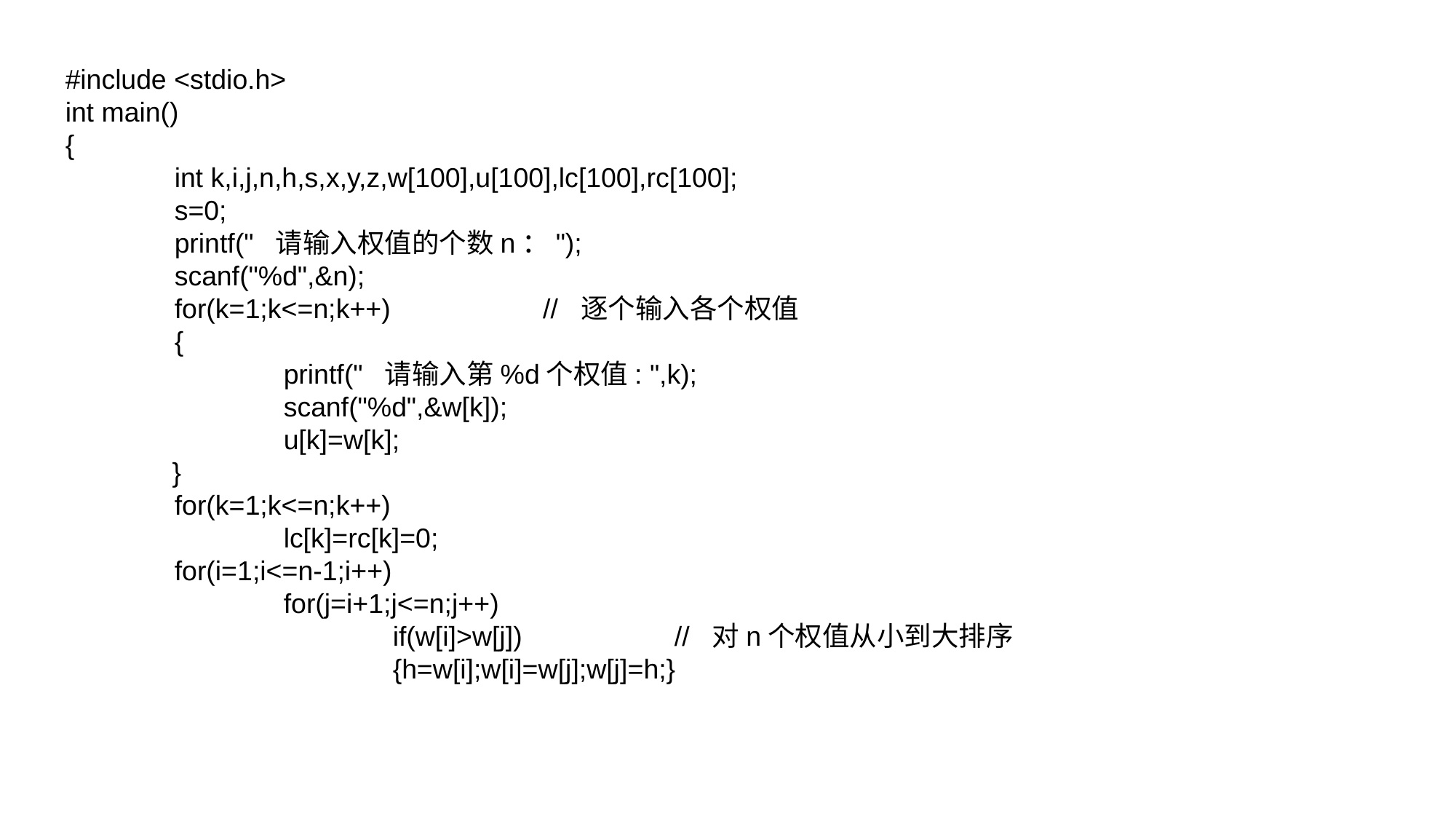

#include <stdio.h>
int main()
{
	int k,i,j,n,h,s,x,y,z,w[100],u[100],lc[100],rc[100];
	s=0;
	printf("  请输入权值的个数n：");
	scanf("%d",&n);
	for(k=1;k<=n;k++)                    //  逐个输入各个权值
	{
		printf("  请输入第%d个权值: ",k);
		scanf("%d",&w[k]);
		u[k]=w[k];
              }
	for(k=1;k<=n;k++)
		lc[k]=rc[k]=0;
	for(i=1;i<=n-1;i++)
		for(j=i+1;j<=n;j++)
			if(w[i]>w[j])                    //  对n个权值从小到大排序
			{h=w[i];w[i]=w[j];w[j]=h;}